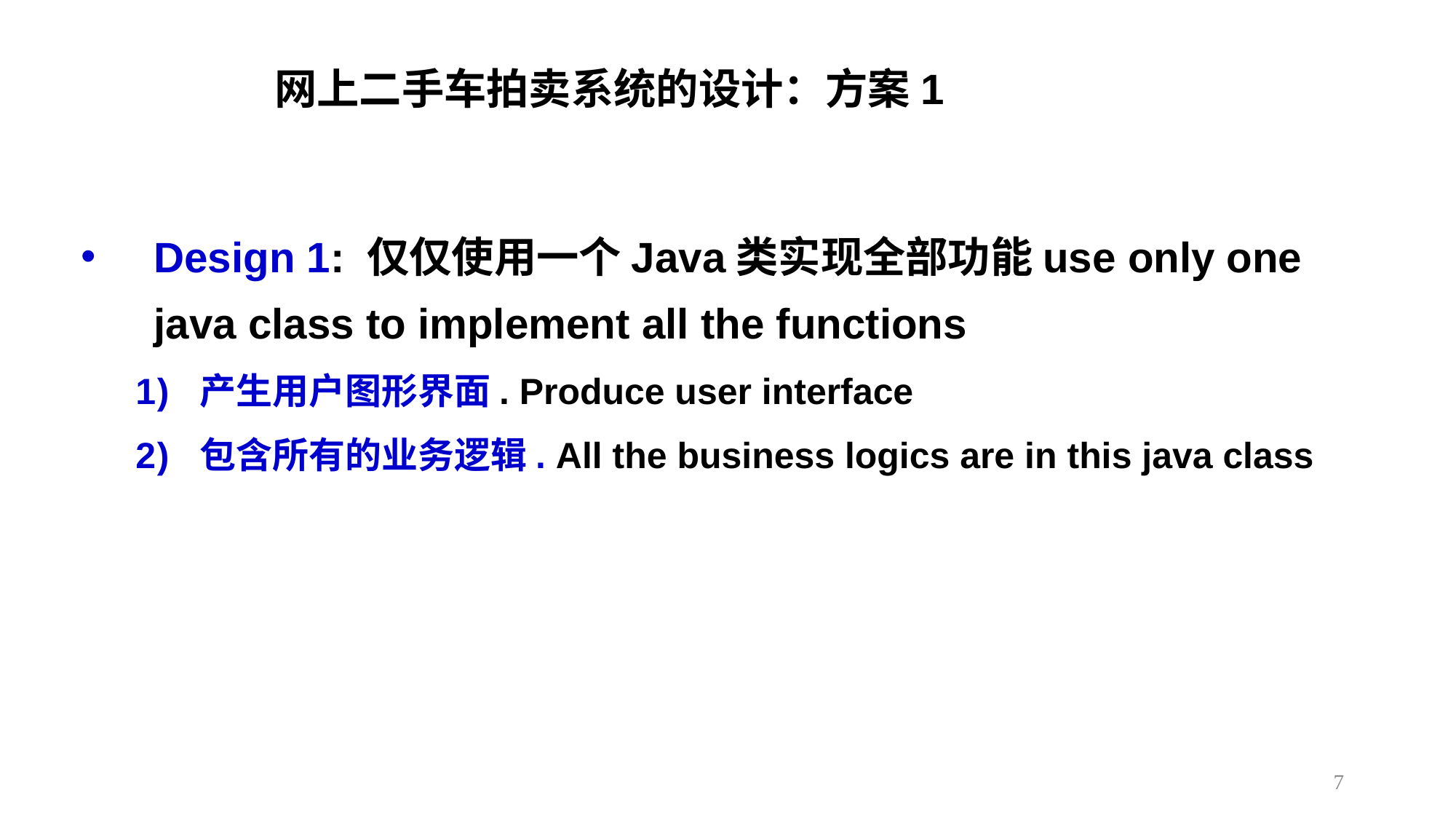

# 网上二手车拍卖系统的设计：方案1
Design 1: 仅仅使用一个Java类实现全部功能use only one java class to implement all the functions
产生用户图形界面. Produce user interface
包含所有的业务逻辑. All the business logics are in this java class
7